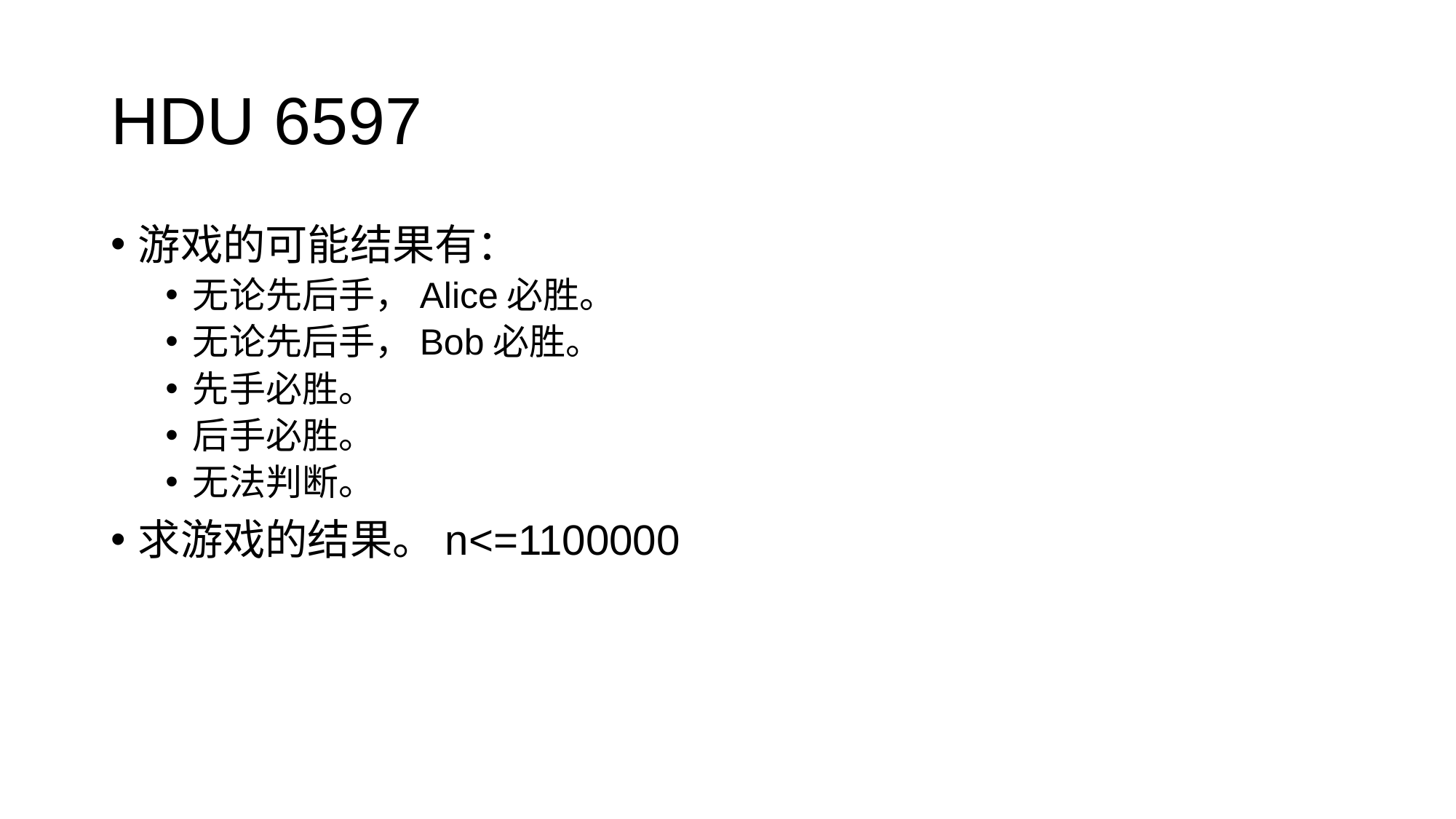

# HDU 6597
游戏的可能结果有：
无论先后手，Alice必胜。
无论先后手，Bob必胜。
先手必胜。
后手必胜。
无法判断。
求游戏的结果。n<=1100000